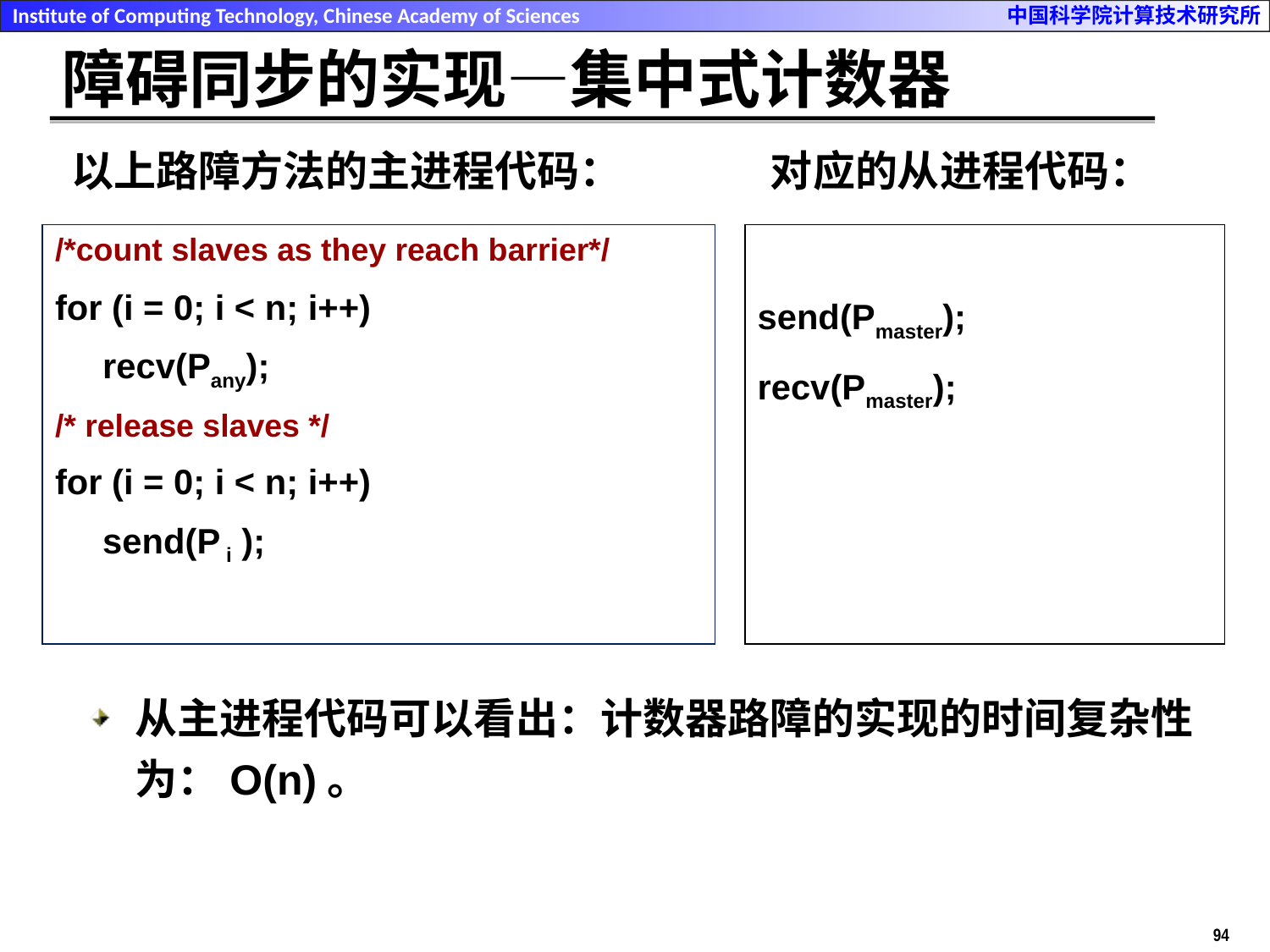

# 障碍同步的实现—集中式计数器
以上路障方法的主进程代码：
对应的从进程代码：
/*count slaves as they reach barrier*/
for (i = 0; i < n; i++)
	recv(Pany);
/* release slaves */
for (i = 0; i < n; i++)
	send(P i );

send(Pmaster);
recv(Pmaster);
从主进程代码可以看出：计数器路障的实现的时间复杂性为：О(n)。